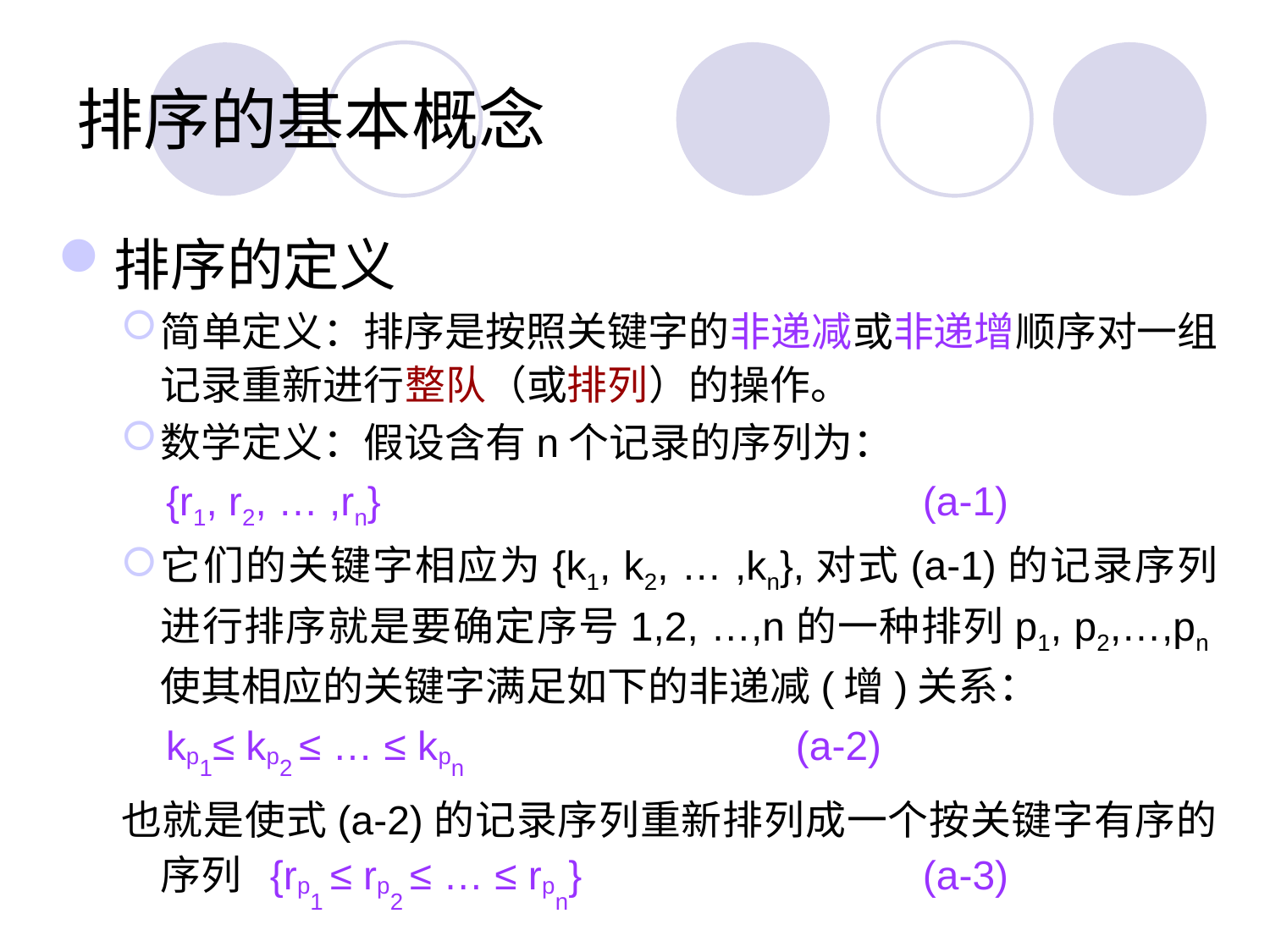

# 排序的基本概念
排序的定义
简单定义：排序是按照关键字的非递减或非递增顺序对一组记录重新进行整队（或排列）的操作。
数学定义：假设含有n个记录的序列为：
    {r1, r2, … ,rn}			  		(a-1)
它们的关键字相应为{k1, k2, … ,kn},对式(a-1)的记录序列进行排序就是要确定序号1,2, …,n的一种排列p1, p2,…,pn使其相应的关键字满足如下的非递减(增)关系：
    kp1≤ kp2 ≤ … ≤ kpn 			(a-2)
也就是使式(a-2)的记录序列重新排列成一个按关键字有序的序列  {rp1 ≤ rp2 ≤ … ≤ rpn}		 	(a-3)

3